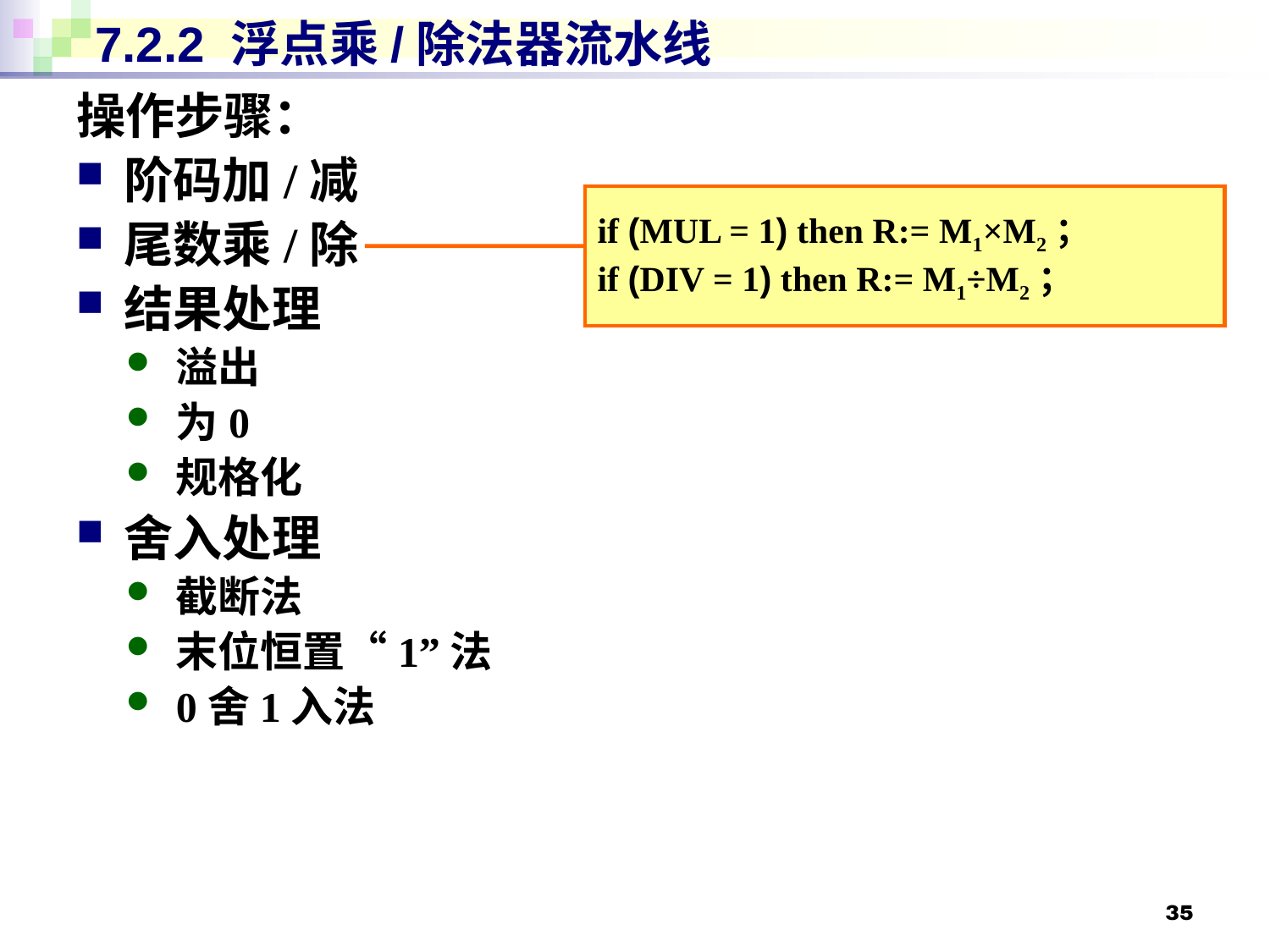

# 7.2.2 浮点乘/除法器流水线
操作步骤：
阶码加/减
尾数乘/除
结果处理
溢出
为0
规格化
舍入处理
截断法
末位恒置“1”法
0舍1入法
if (MUL = 1) then R:= M1×M2；
if (DIV = 1) then R:= M1÷M2；

35